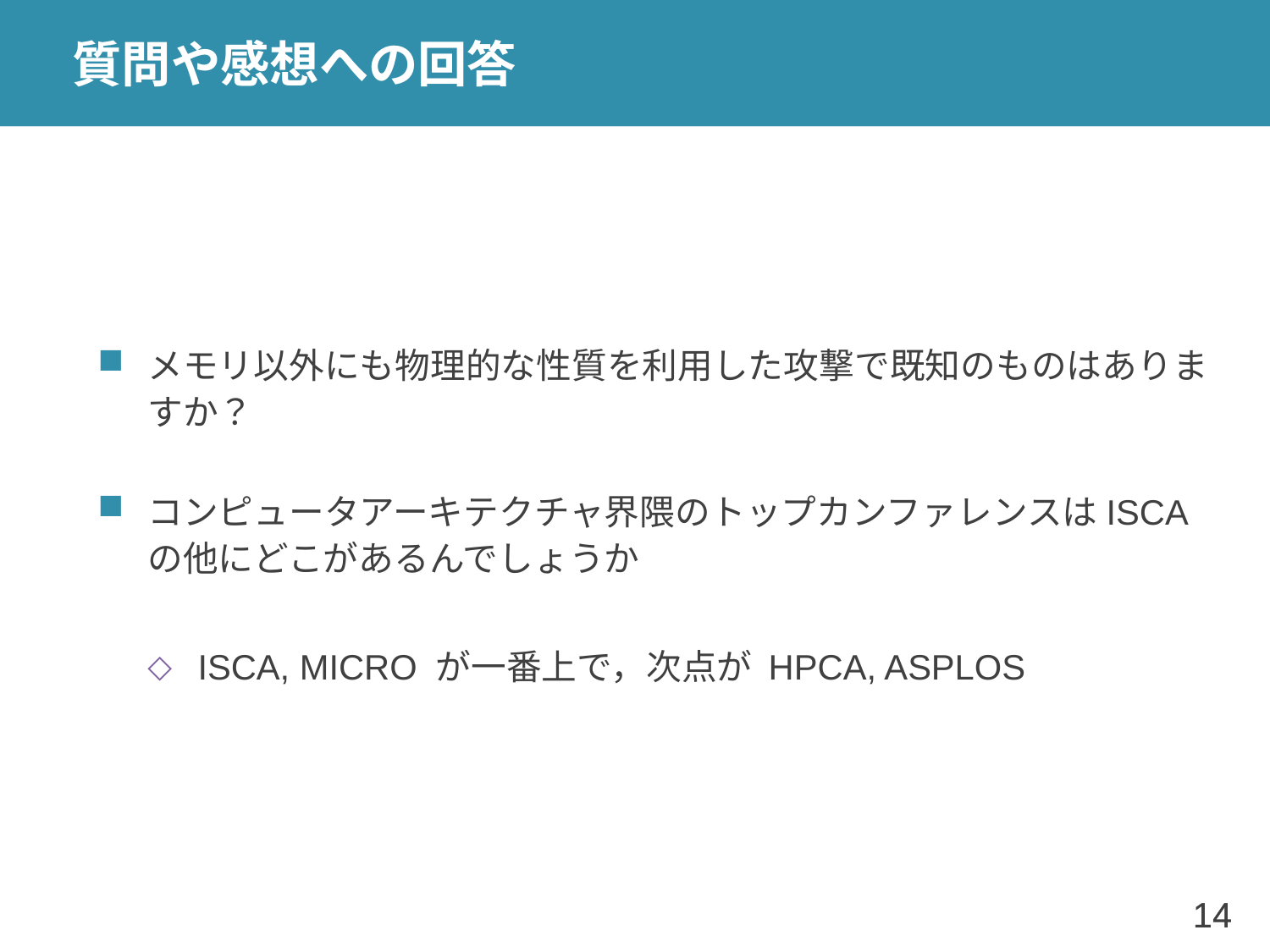

# 質問や感想への回答
メモリ以外にも物理的な性質を利用した攻撃で既知のものはありますか？
コンピュータアーキテクチャ界隈のトップカンファレンスはISCAの他にどこがあるんでしょうか
ISCA, MICRO が一番上で，次点が HPCA, ASPLOS